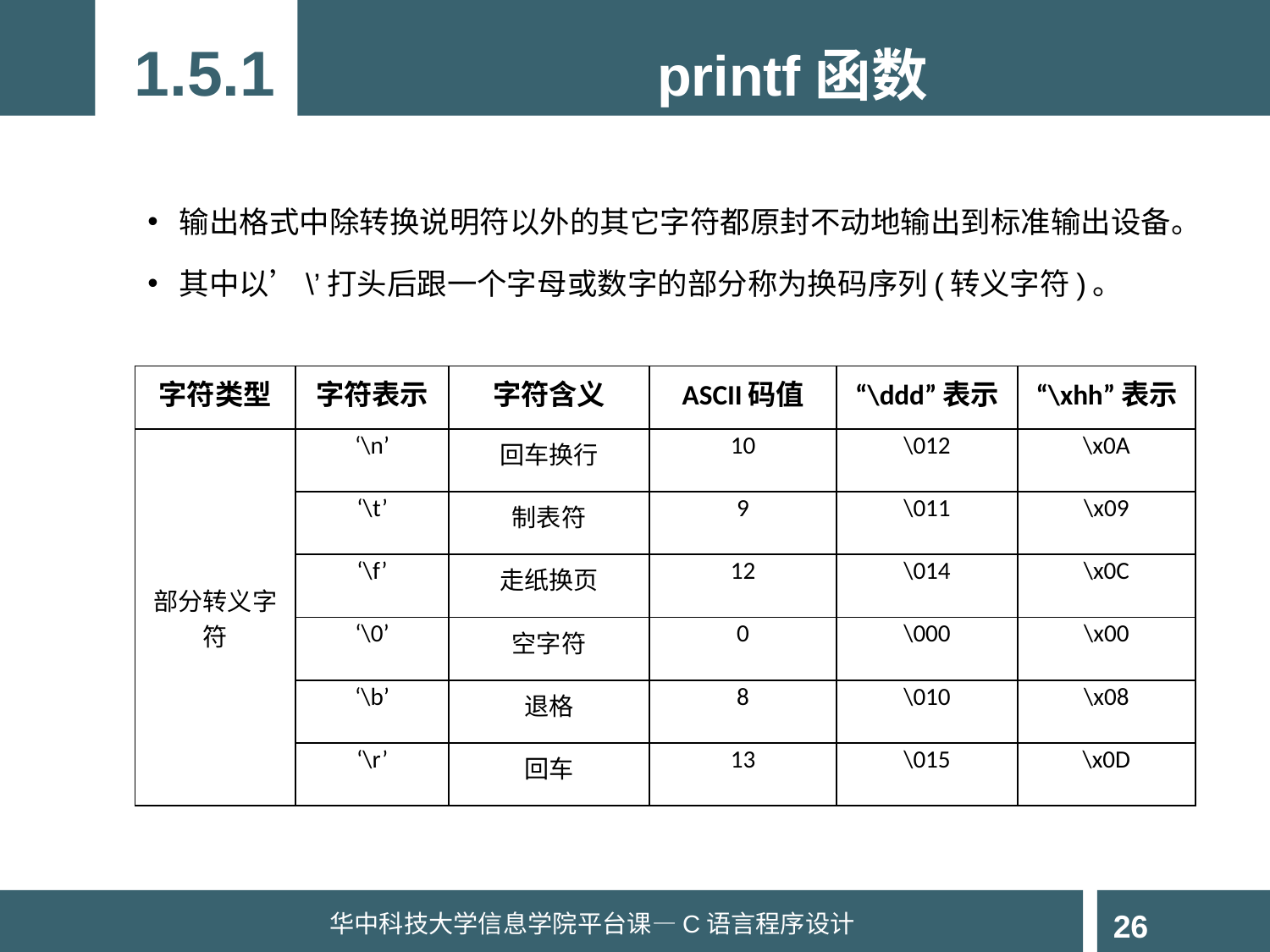

1.5.1
printf函数
输出格式中除转换说明符以外的其它字符都原封不动地输出到标准输出设备。
其中以’\’打头后跟一个字母或数字的部分称为换码序列(转义字符)。
| 字符类型 | 字符表示 | 字符含义 | ASCII码值 | “\ddd”表示 | “\xhh”表示 |
| --- | --- | --- | --- | --- | --- |
| 部分转义字符 | ‘\n’ | 回车换行 | 10 | \012 | \x0A |
|  | ‘\t’ | 制表符 | 9 | \011 | \x09 |
|  | ‘\f’ | 走纸换页 | 12 | \014 | \x0C |
|  | ‘\0’ | 空字符 | 0 | \000 | \x00 |
|  | ‘\b’ | 退格 | 8 | \010 | \x08 |
|  | ‘\r’ | 回车 | 13 | \015 | \x0D |